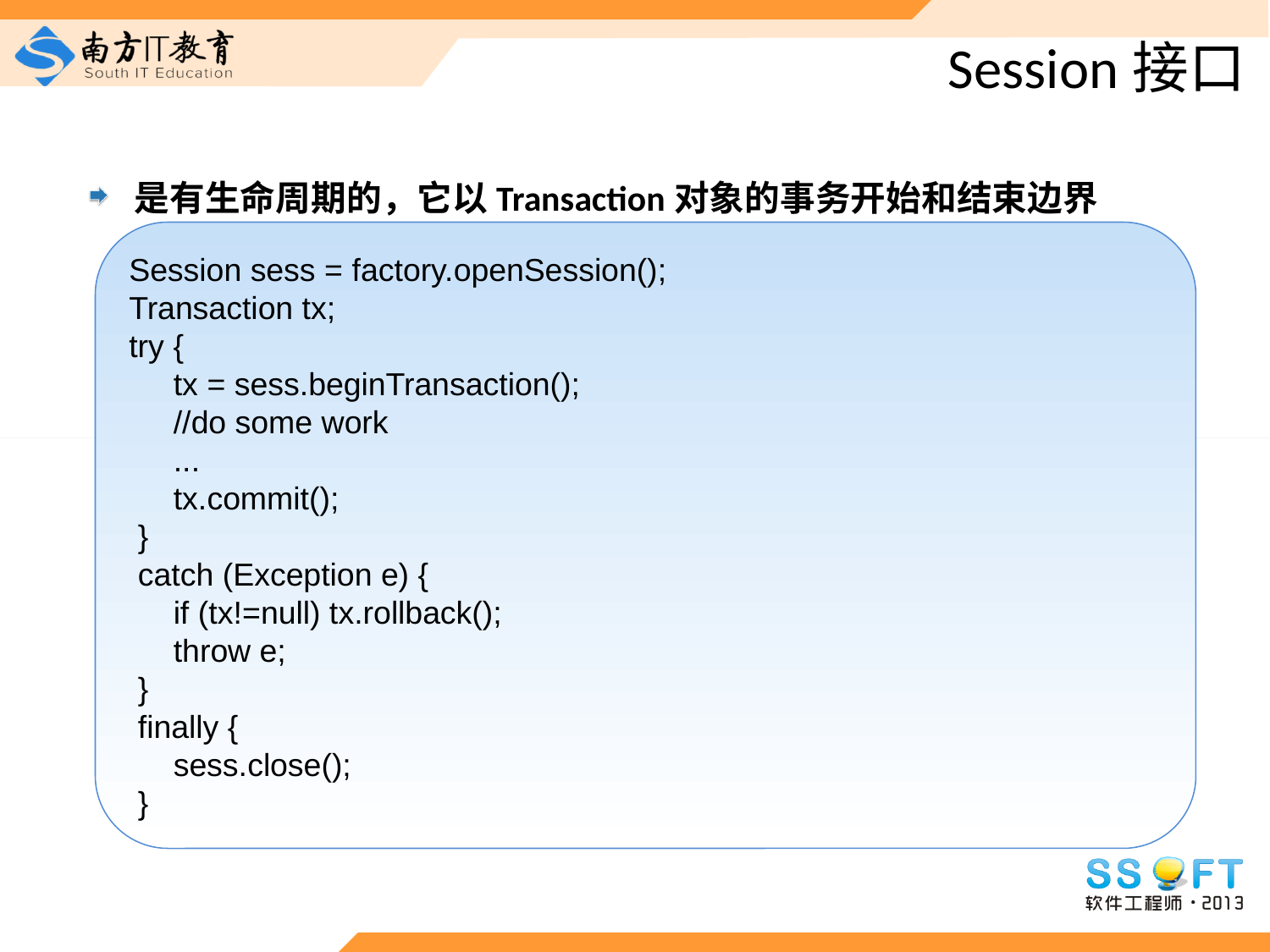

# Session接口
是有生命周期的，它以Transaction对象的事务开始和结束边界
Session sess = factory.openSession();
Transaction tx;
try {
     tx = sess.beginTransaction();
     //do some work
     ...
     tx.commit();
 }
 catch (Exception e) {
     if (tx!=null) tx.rollback();
     throw e;
 }
 finally {
     sess.close();
 }